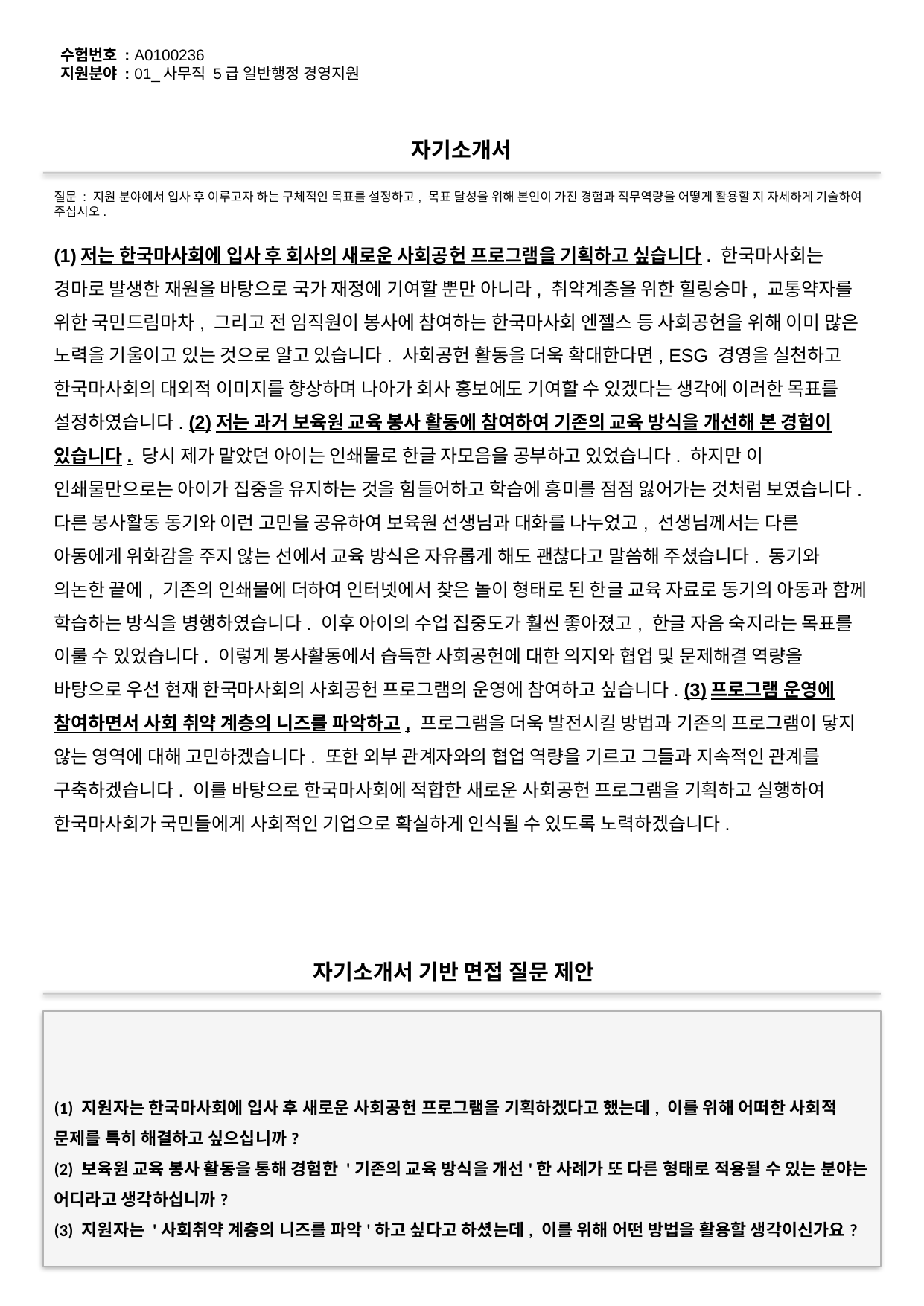

수험번호 : A0100236
지원분야 : 01_사무직 5급 일반행정 경영지원
#

자기소개서

질문 : 지원 분야에서 입사 후 이루고자 하는 구체적인 목표를 설정하고, 목표 달성을 위해 본인이 가진 경험과 직무역량을 어떻게 활용할 지 자세하게 기술하여 주십시오.

(1)저는 한국마사회에 입사 후 회사의 새로운 사회공헌 프로그램을 기획하고 싶습니다. 한국마사회는 경마로 발생한 재원을 바탕으로 국가 재정에 기여할 뿐만 아니라, 취약계층을 위한 힐링승마, 교통약자를 위한 국민드림마차, 그리고 전 임직원이 봉사에 참여하는 한국마사회 엔젤스 등 사회공헌을 위해 이미 많은 노력을 기울이고 있는 것으로 알고 있습니다. 사회공헌 활동을 더욱 확대한다면, ESG 경영을 실천하고 한국마사회의 대외적 이미지를 향상하며 나아가 회사 홍보에도 기여할 수 있겠다는 생각에 이러한 목표를 설정하였습니다. (2)저는 과거 보육원 교육 봉사 활동에 참여하여 기존의 교육 방식을 개선해 본 경험이 있습니다. 당시 제가 맡았던 아이는 인쇄물로 한글 자모음을 공부하고 있었습니다. 하지만 이 인쇄물만으로는 아이가 집중을 유지하는 것을 힘들어하고 학습에 흥미를 점점 잃어가는 것처럼 보였습니다. 다른 봉사활동 동기와 이런 고민을 공유하여 보육원 선생님과 대화를 나누었고, 선생님께서는 다른 아동에게 위화감을 주지 않는 선에서 교육 방식은 자유롭게 해도 괜찮다고 말씀해 주셨습니다. 동기와 의논한 끝에, 기존의 인쇄물에 더하여 인터넷에서 찾은 놀이 형태로 된 한글 교육 자료로 동기의 아동과 함께 학습하는 방식을 병행하였습니다. 이후 아이의 수업 집중도가 훨씬 좋아졌고, 한글 자음 숙지라는 목표를 이룰 수 있었습니다. 이렇게 봉사활동에서 습득한 사회공헌에 대한 의지와 협업 및 문제해결 역량을 바탕으로 우선 현재 한국마사회의 사회공헌 프로그램의 운영에 참여하고 싶습니다. (3)프로그램 운영에 참여하면서 사회 취약 계층의 니즈를 파악하고, 프로그램을 더욱 발전시킬 방법과 기존의 프로그램이 닿지 않는 영역에 대해 고민하겠습니다. 또한 외부 관계자와의 협업 역량을 기르고 그들과 지속적인 관계를 구축하겠습니다. 이를 바탕으로 한국마사회에 적합한 새로운 사회공헌 프로그램을 기획하고 실행하여 한국마사회가 국민들에게 사회적인 기업으로 확실하게 인식될 수 있도록 노력하겠습니다.

자기소개서 기반 면접 질문 제안

(1) 지원자는 한국마사회에 입사 후 새로운 사회공헌 프로그램을 기획하겠다고 했는데, 이를 위해 어떠한 사회적 문제를 특히 해결하고 싶으십니까?
(2) 보육원 교육 봉사 활동을 통해 경험한 '기존의 교육 방식을 개선'한 사례가 또 다른 형태로 적용될 수 있는 분야는 어디라고 생각하십니까?
(3) 지원자는 '사회취약 계층의 니즈를 파악'하고 싶다고 하셨는데, 이를 위해 어떤 방법을 활용할 생각이신가요?